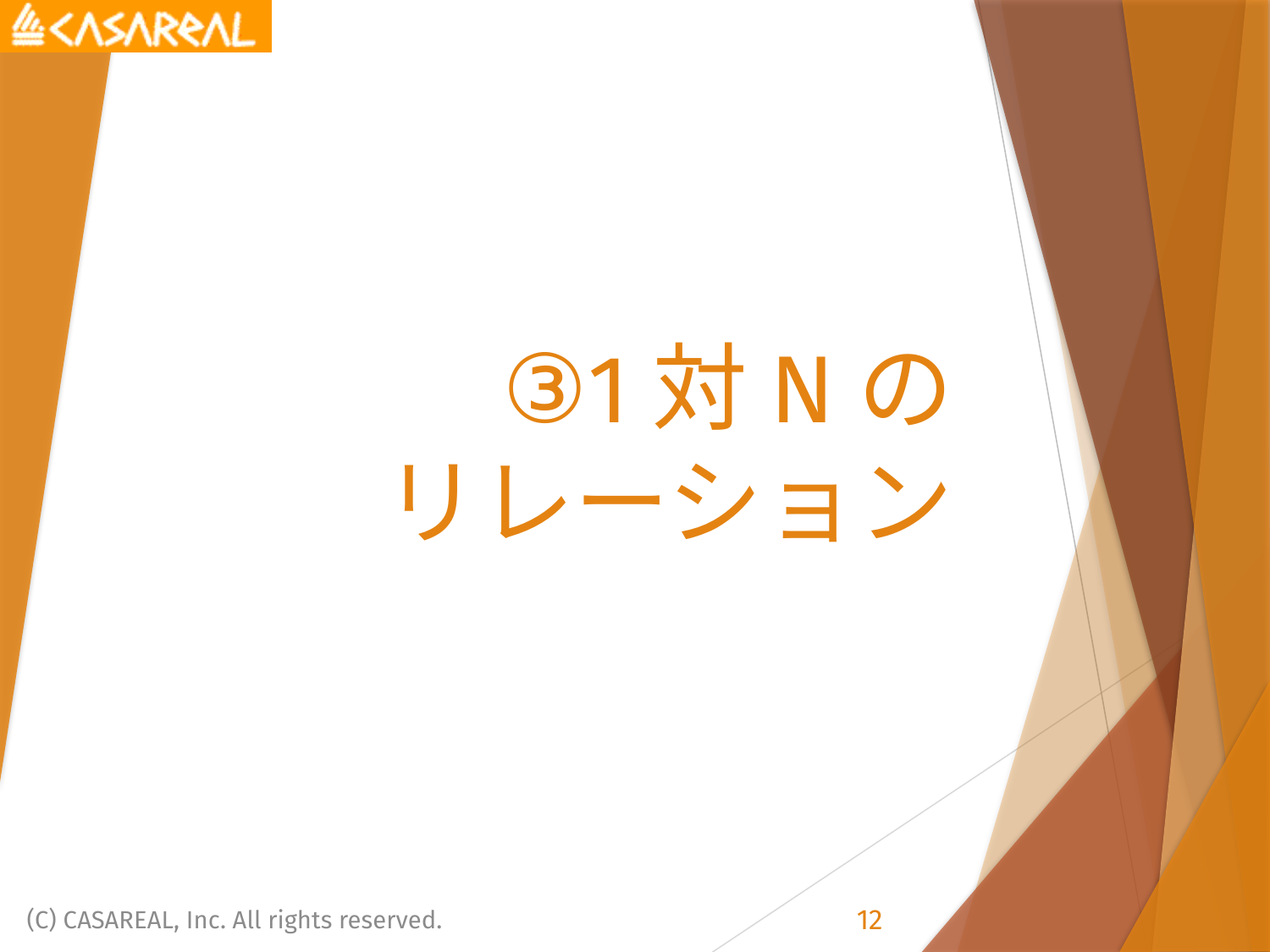

# ③1対Nの リレーション

(C) CASAREAL, Inc. All rights reserved.
12